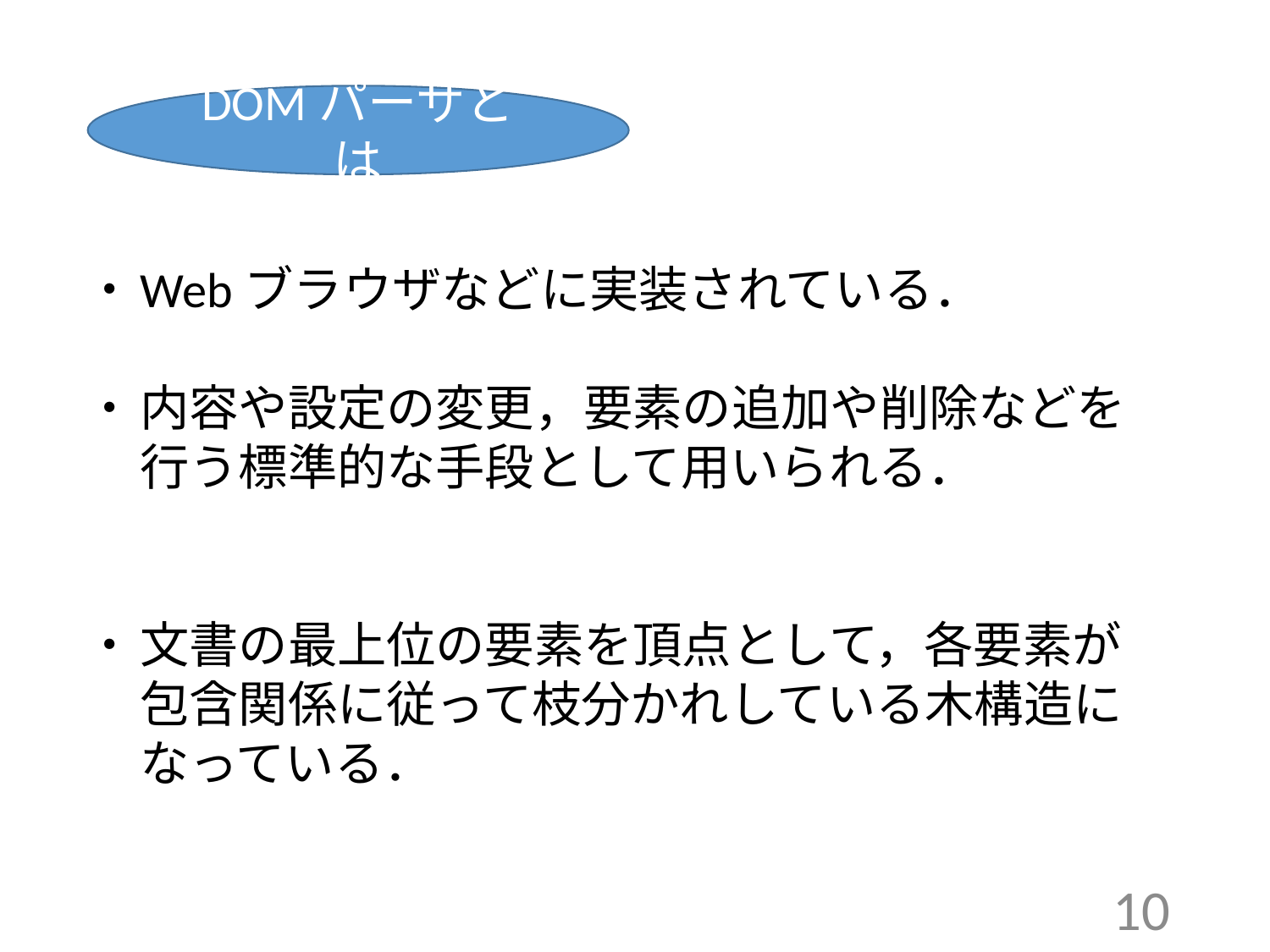

DOMパーサとは
・

・

・
Webブラウザなどに実装されている．

内容や設定の変更，要素の追加や削除などを行う標準的な手段として用いられる．

文書の最上位の要素を頂点として，各要素が包含関係に従って枝分かれしている木構造になっている．
10